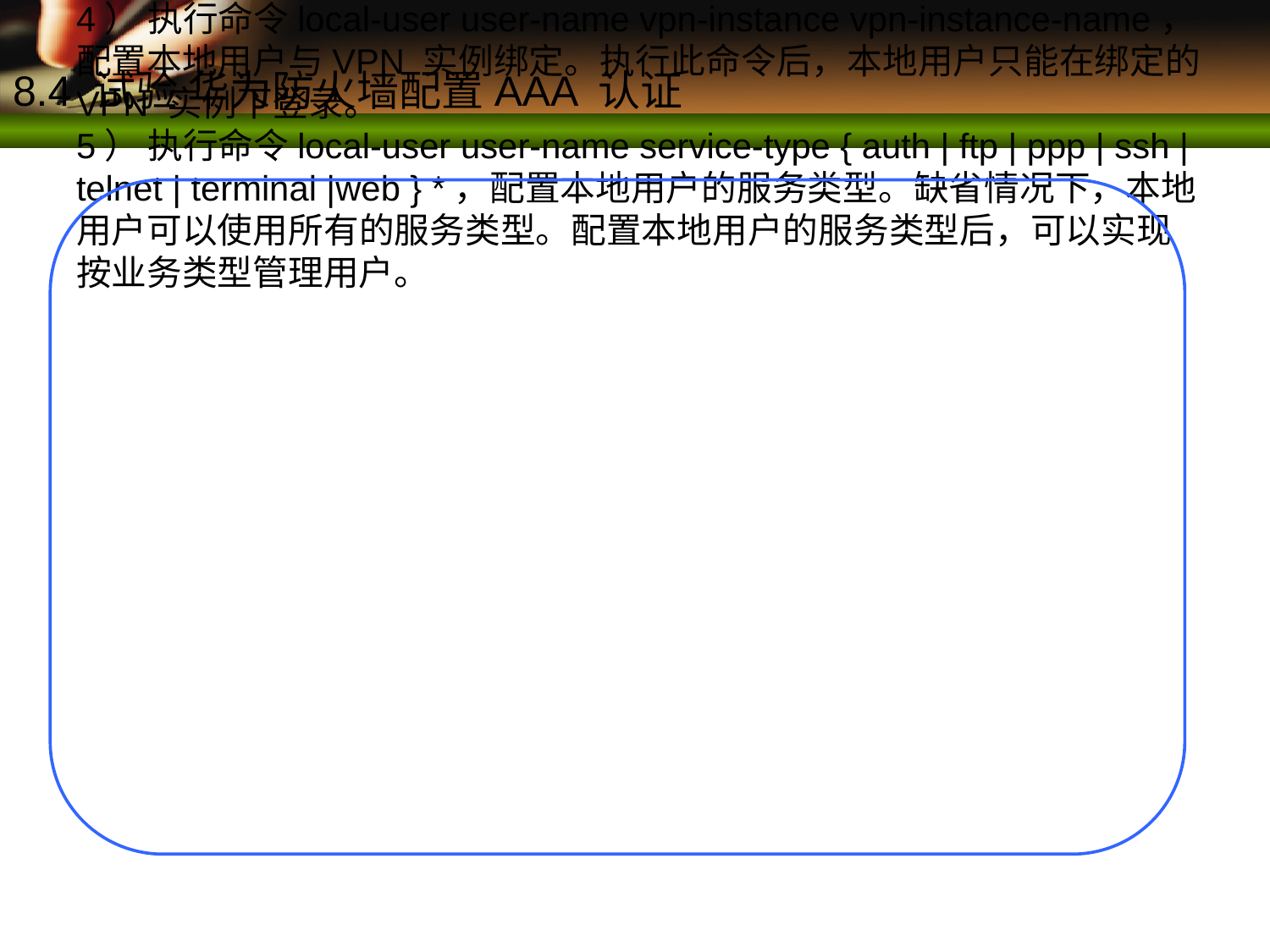

2. 配置本地认证方案。
1） 执行命令system-view，进入系统视图。
2） 执行命令aaa，进入AAA 视图。
3） 执行命令local-user user-name password { simple | cipher } password，创建本地用户。
4） 执行命令local-user user-name vpn-instance vpn-instance-name，配置本地用户与VPN 实例绑定。执行此命令后，本地用户只能在绑定的VPN 实例下登录。
5） 执行命令local-user user-name service-type { auth | ftp | ppp | ssh | telnet | terminal |web } *，配置本地用户的服务类型。缺省情况下，本地用户可以使用所有的服务类型。配置本地用户的服务类型后，可以实现按业务类型管理用户。

8.4 试验 华为防火墙配置AAA 认证